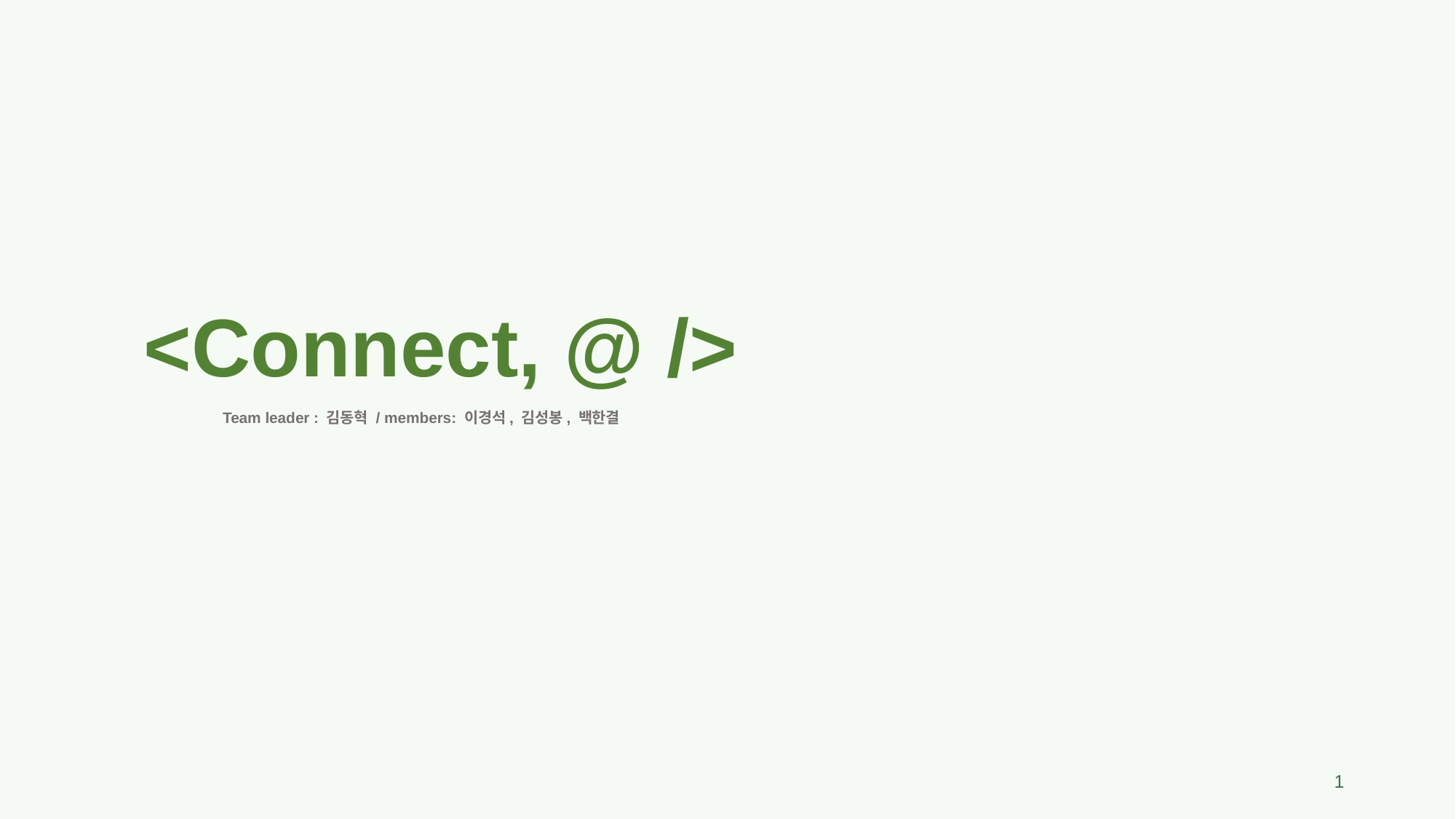

<Connect, @ />
Team leader : 김동혁 / members: 이경석, 김성봉, 백한결
1